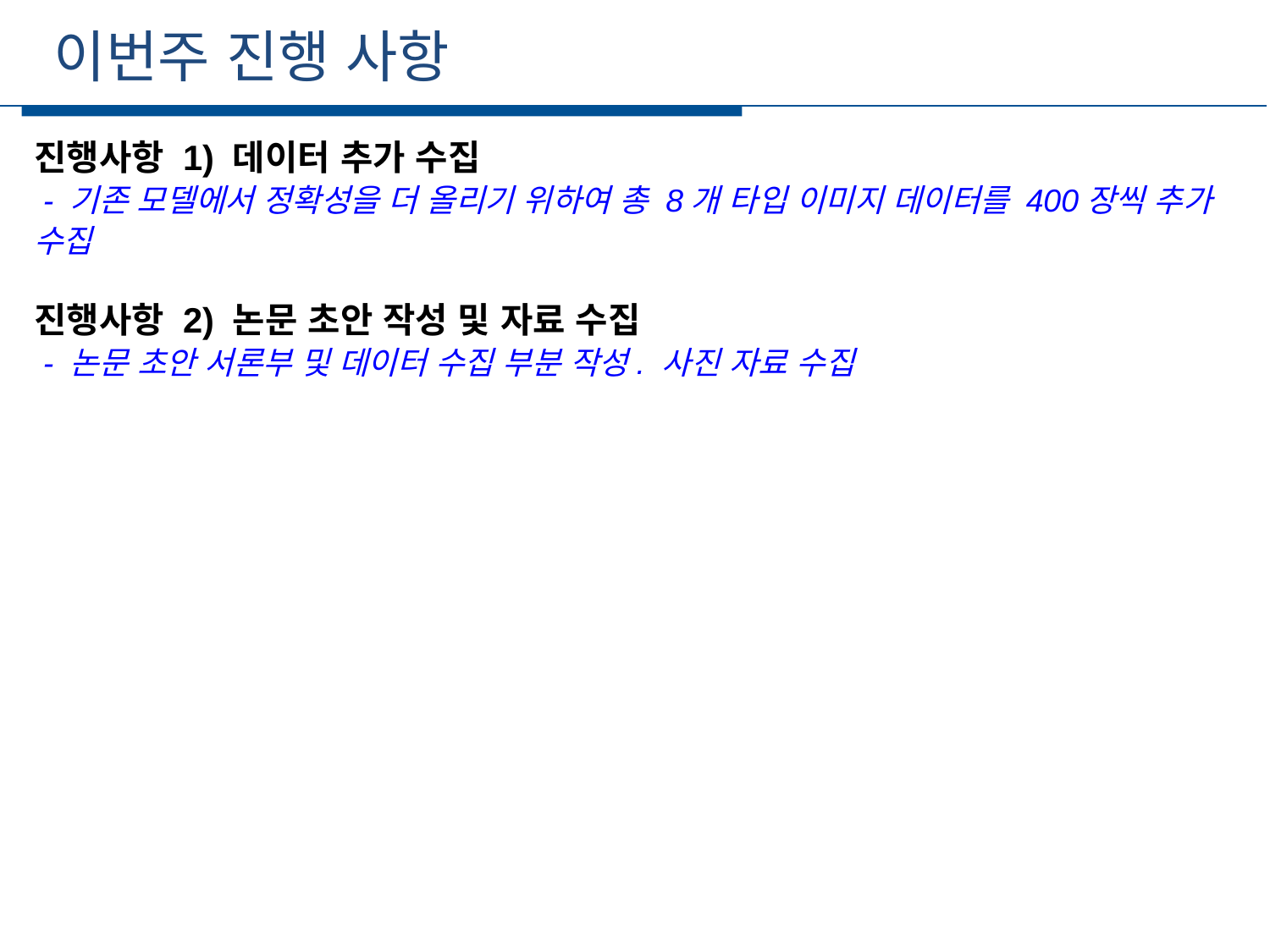

이번주 진행 사항
세부일정

진행사항 1) 데이터 추가 수집
 - 기존 모델에서 정확성을 더 올리기 위하여 총 8개 타입 이미지 데이터를 400장씩 추가 수집

진행사항 2) 논문 초안 작성 및 자료 수집
 - 논문 초안 서론부 및 데이터 수집 부분 작성. 사진 자료 수집